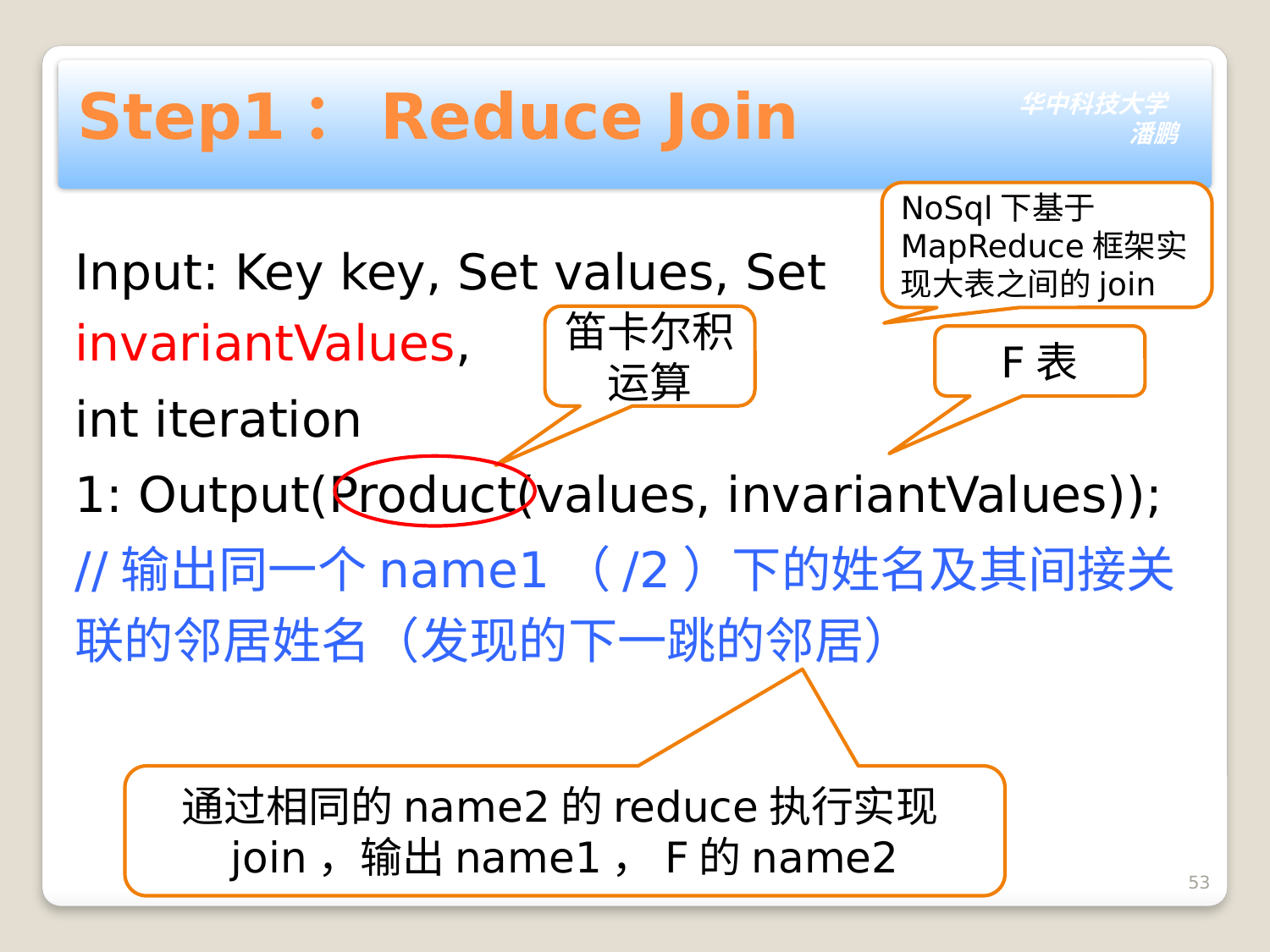

# Step1：Reduce Join
NoSql下基于MapReduce框架实现大表之间的join
Input: Key key, Set values, Set invariantValues,
int iteration
1: Output(Product(values, invariantValues));
//输出同一个name1（/2）下的姓名及其间接关联的邻居姓名（发现的下一跳的邻居）

笛卡尔积运算
F表

通过相同的name2的reduce执行实现join，输出name1，F的name2
53